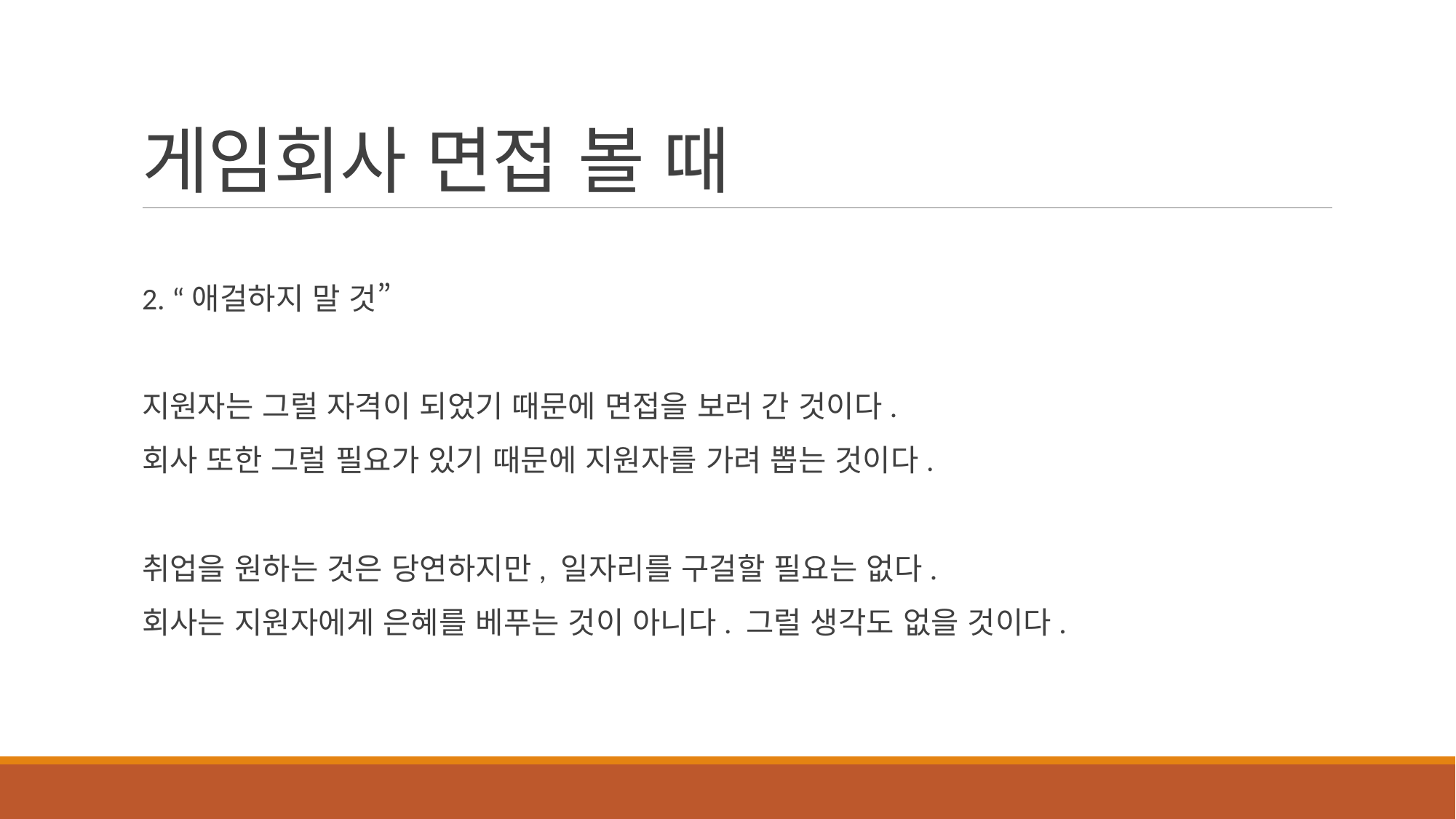

# 게임회사 면접 볼 때

2. “애걸하지 말 것”

지원자는 그럴 자격이 되었기 때문에 면접을 보러 간 것이다.
회사 또한 그럴 필요가 있기 때문에 지원자를 가려 뽑는 것이다.

취업을 원하는 것은 당연하지만, 일자리를 구걸할 필요는 없다.
회사는 지원자에게 은혜를 베푸는 것이 아니다. 그럴 생각도 없을 것이다.